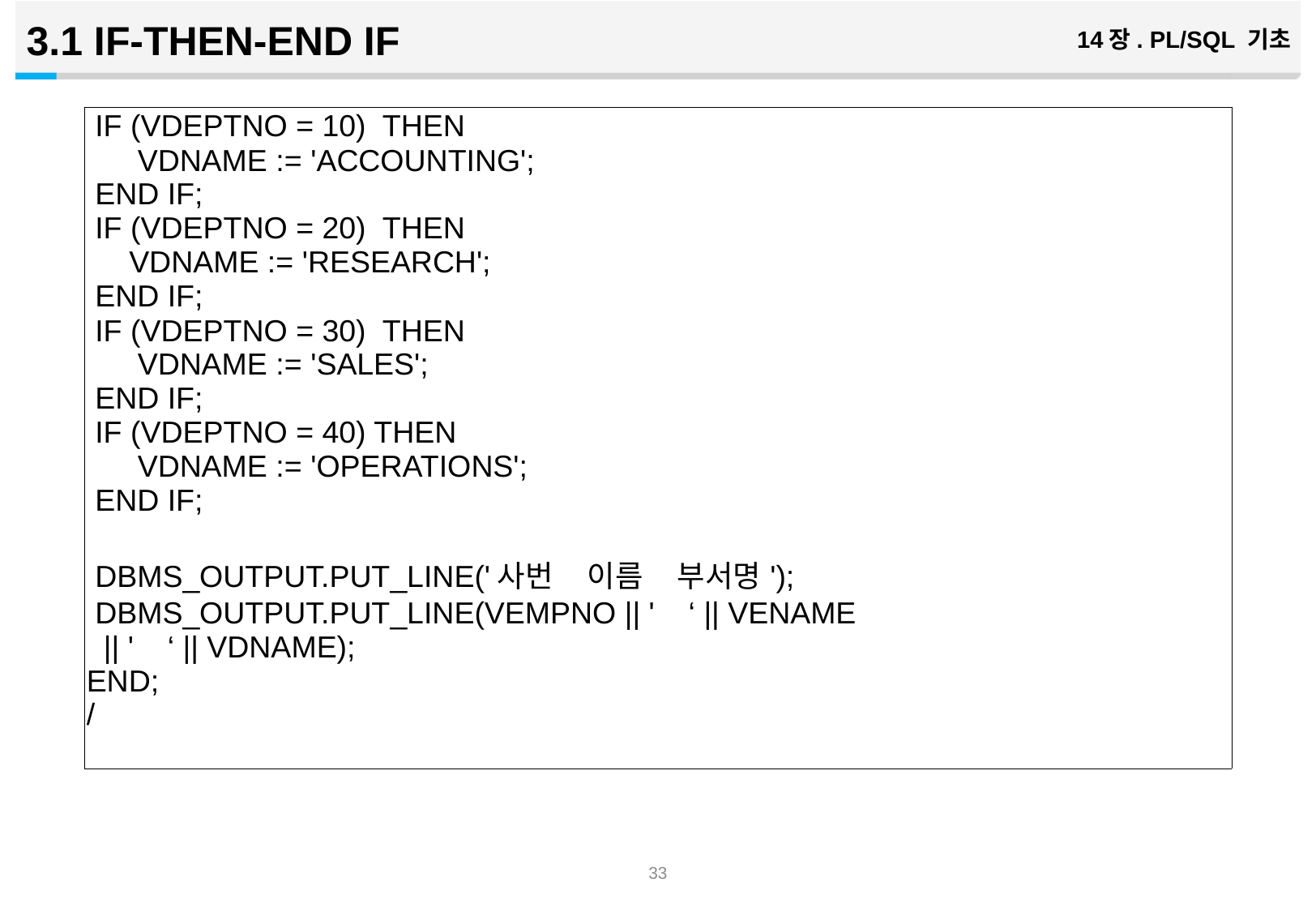

3.1 IF-THEN-END IF
14장. PL/SQL 기초
| IF (VDEPTNO = 10) THEN VDNAME := 'ACCOUNTING'; END IF; IF (VDEPTNO = 20) THEN VDNAME := 'RESEARCH'; END IF; IF (VDEPTNO = 30) THEN VDNAME := 'SALES'; END IF; IF (VDEPTNO = 40) THEN VDNAME := 'OPERATIONS'; END IF; DBMS\_OUTPUT.PUT\_LINE('사번 이름 부서명'); DBMS\_OUTPUT.PUT\_LINE(VEMPNO || ' ‘ || VENAME || ' ‘ || VDNAME); END; / |
| --- |
33